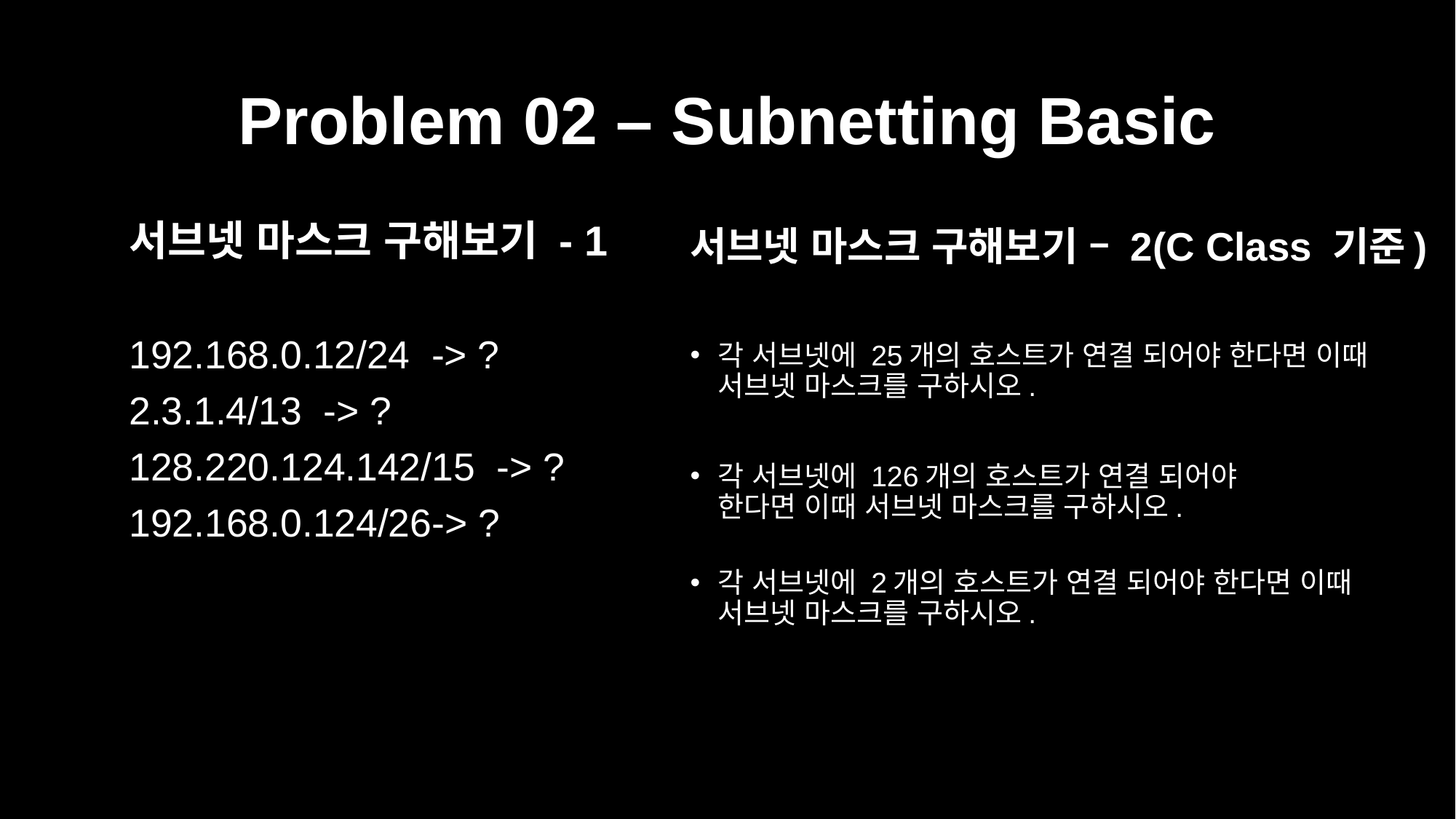

# Problem 02 – Subnetting Basic
서브넷 마스크 구해보기 - 1

192.168.0.12/24  -> ?
2.3.1.4/13  -> ?
128.220.124.142/15  -> ?
192.168.0.124/26-> ?

서브넷 마스크 구해보기 – 2(C Class 기준)

각 서브넷에 25개의 호스트가 연결 되어야 한다면 이때 서브넷 마스크를 구하시오.

각 서브넷에 126개의 호스트가 연결 되어야
한다면 이때 서브넷 마스크를 구하시오.
각 서브넷에 2개의 호스트가 연결 되어야 한다면 이때 서브넷 마스크를 구하시오.